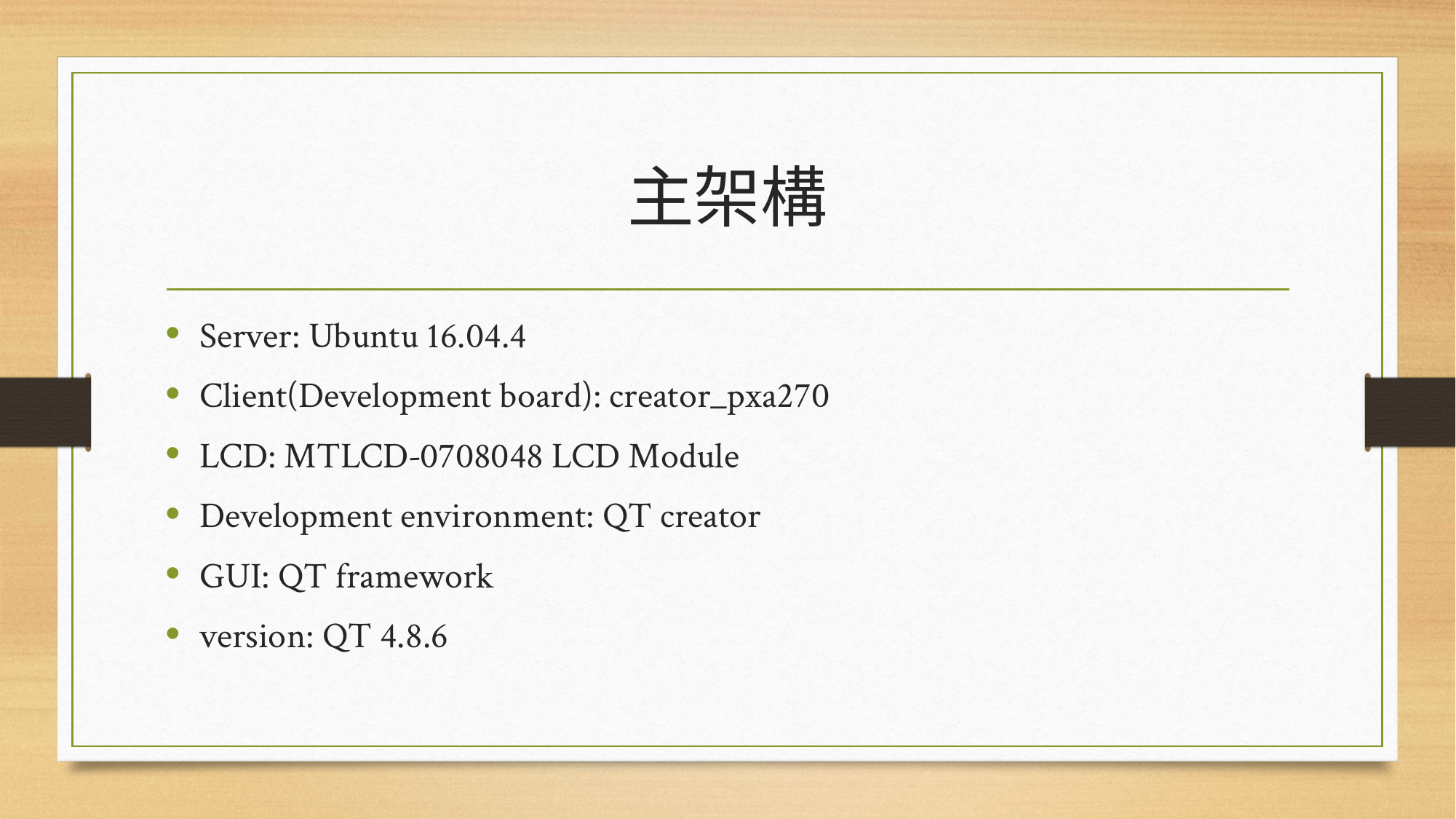

# 主架構
Server: Ubuntu 16.04.4
Client(Development board): creator_pxa270
LCD: MTLCD‐0708048 LCD Module
Development environment: QT creator
GUI: QT framework
version: QT 4.8.6